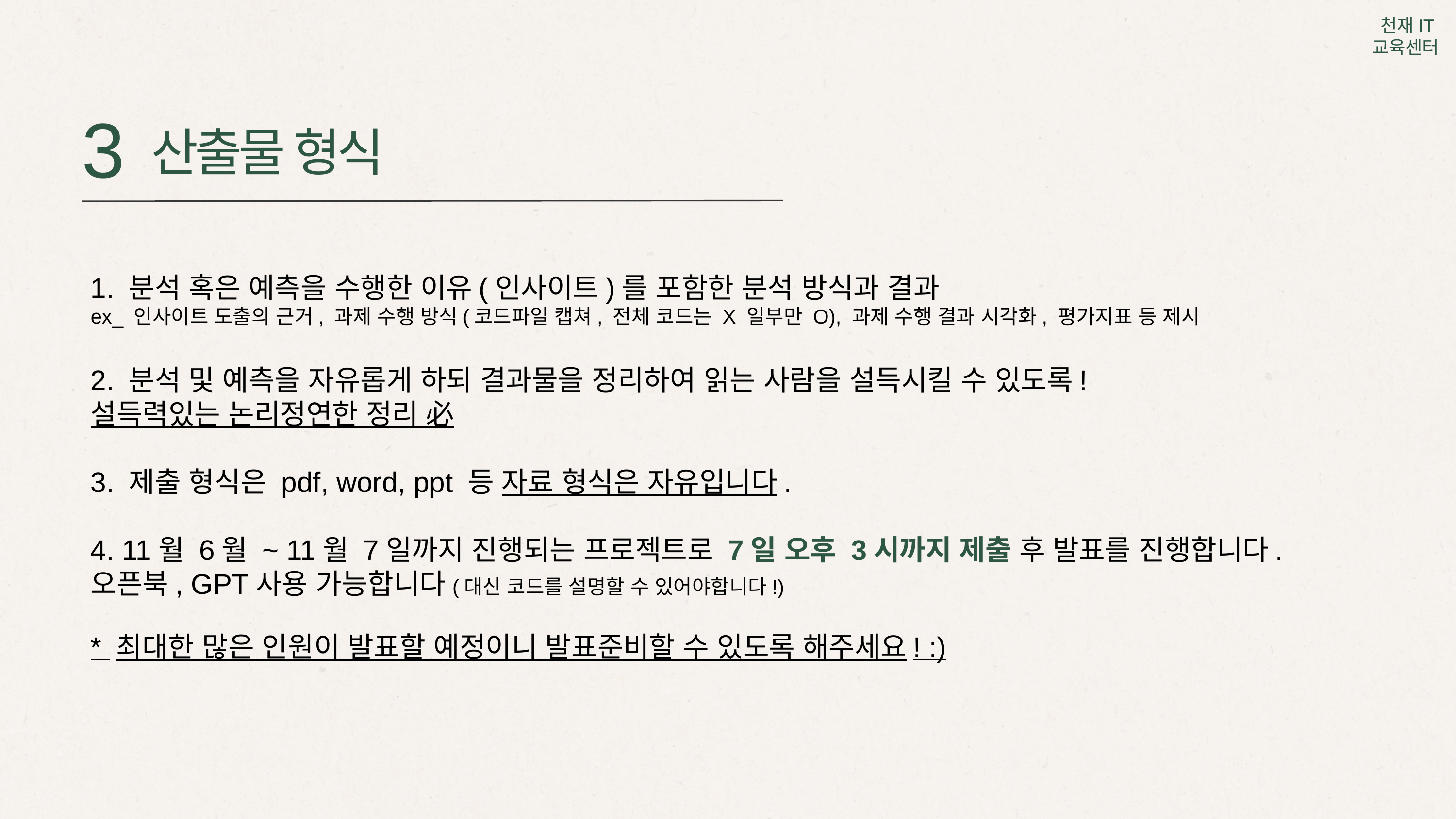

3
산출물 형식

1. 분석 혹은 예측을 수행한 이유(인사이트)를 포함한 분석 방식과 결과
ex_ 인사이트 도출의 근거, 과제 수행 방식(코드파일 캡쳐, 전체 코드는 X 일부만 O), 과제 수행 결과 시각화, 평가지표 등 제시

2. 분석 및 예측을 자유롭게 하되 결과물을 정리하여 읽는 사람을 설득시킬 수 있도록!
설득력있는 논리정연한 정리 必

3. 제출 형식은 pdf, word, ppt 등 자료 형식은 자유입니다.

4. 11월 6월 ~ 11월 7일까지 진행되는 프로젝트로 7일 오후 3시까지 제출 후 발표를 진행합니다.
오픈북, GPT사용 가능합니다(대신 코드를 설명할 수 있어야합니다!)

* 최대한 많은 인원이 발표할 예정이니 발표준비할 수 있도록 해주세요! :)